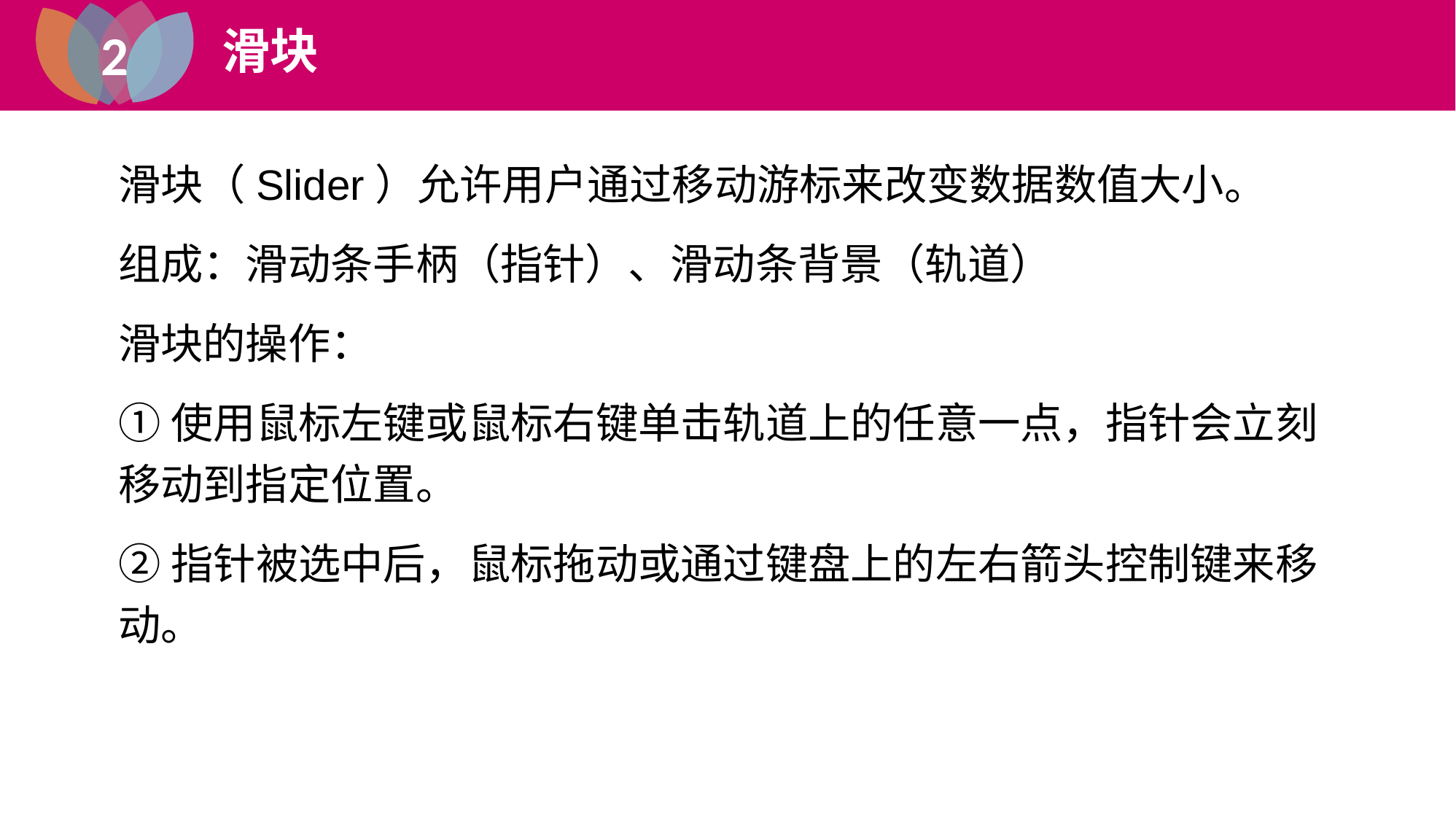

2
滑块
2
滑块（Slider）允许用户通过移动游标来改变数据数值大小。
组成：滑动条手柄（指针）、滑动条背景（轨道）
滑块的操作：
①使用鼠标左键或鼠标右键单击轨道上的任意一点，指针会立刻移动到指定位置。
②指针被选中后，鼠标拖动或通过键盘上的左右箭头控制键来移动。